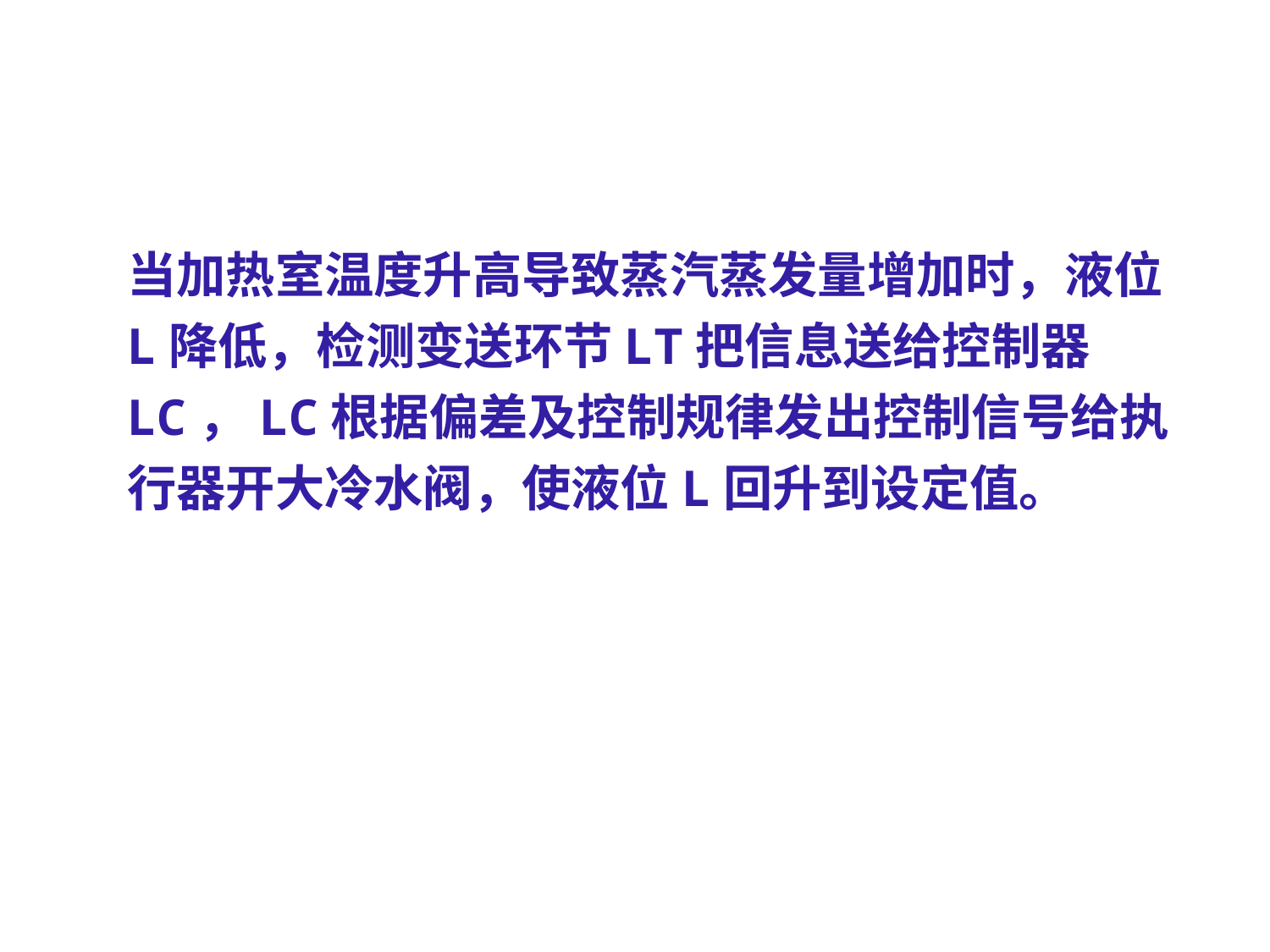

当加热室温度升高导致蒸汽蒸发量增加时，液位L降低，检测变送环节LT把信息送给控制器LC，LC根据偏差及控制规律发出控制信号给执行器开大冷水阀，使液位L回升到设定值。